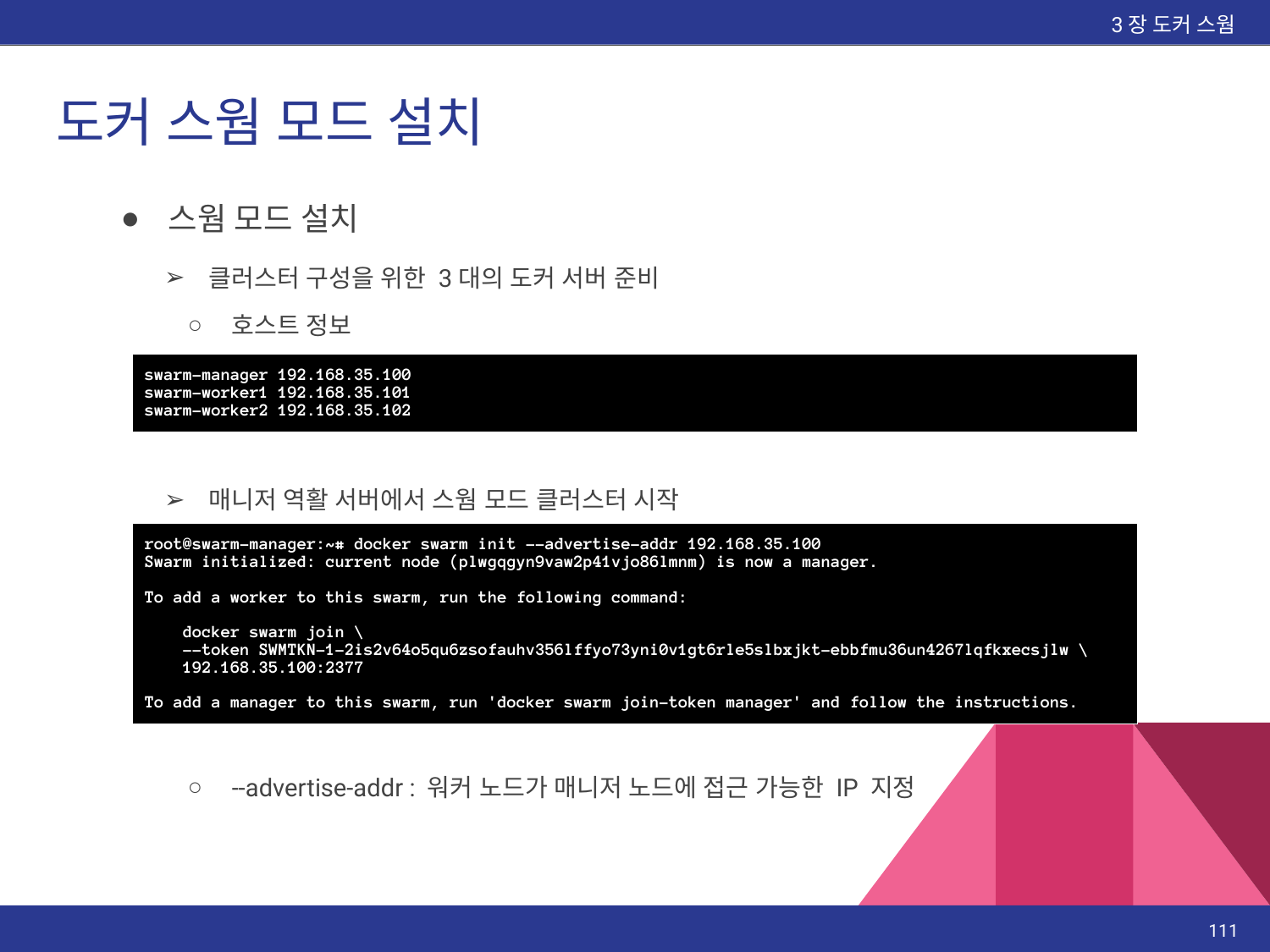

3장 도커 스웜

# 도커 스웜 모드 설치
스웜 모드 설치

클러스터 구성을 위한 3대의 도커 서버 준비

호스트 정보
| swarm-manager 192.168.35.100 swarm-worker1 192.168.35.101 swarm-worker2 192.168.35.102 |
| --- |
매니저 역활 서버에서 스웜 모드 클러스터 시작

| root@swarm-manager:~# docker swarm init --advertise-addr 192.168.35.100 Swarm initialized: current node (plwgqgyn9vaw2p41vjo86lmnm) is now a manager. To add a worker to this swarm, run the following command: docker swarm join \ --token SWMTKN-1-2is2v64o5qu6zsofauhv356lffyo73yni0v1gt6rle5slbxjkt-ebbfmu36un4267lqfkxecsjlw \ 192.168.35.100:2377 To add a manager to this swarm, run 'docker swarm join-token manager' and follow the instructions. |
| --- |
--advertise-addr : 워커 노드가 매니저 노드에 접근 가능한 IP 지정
111